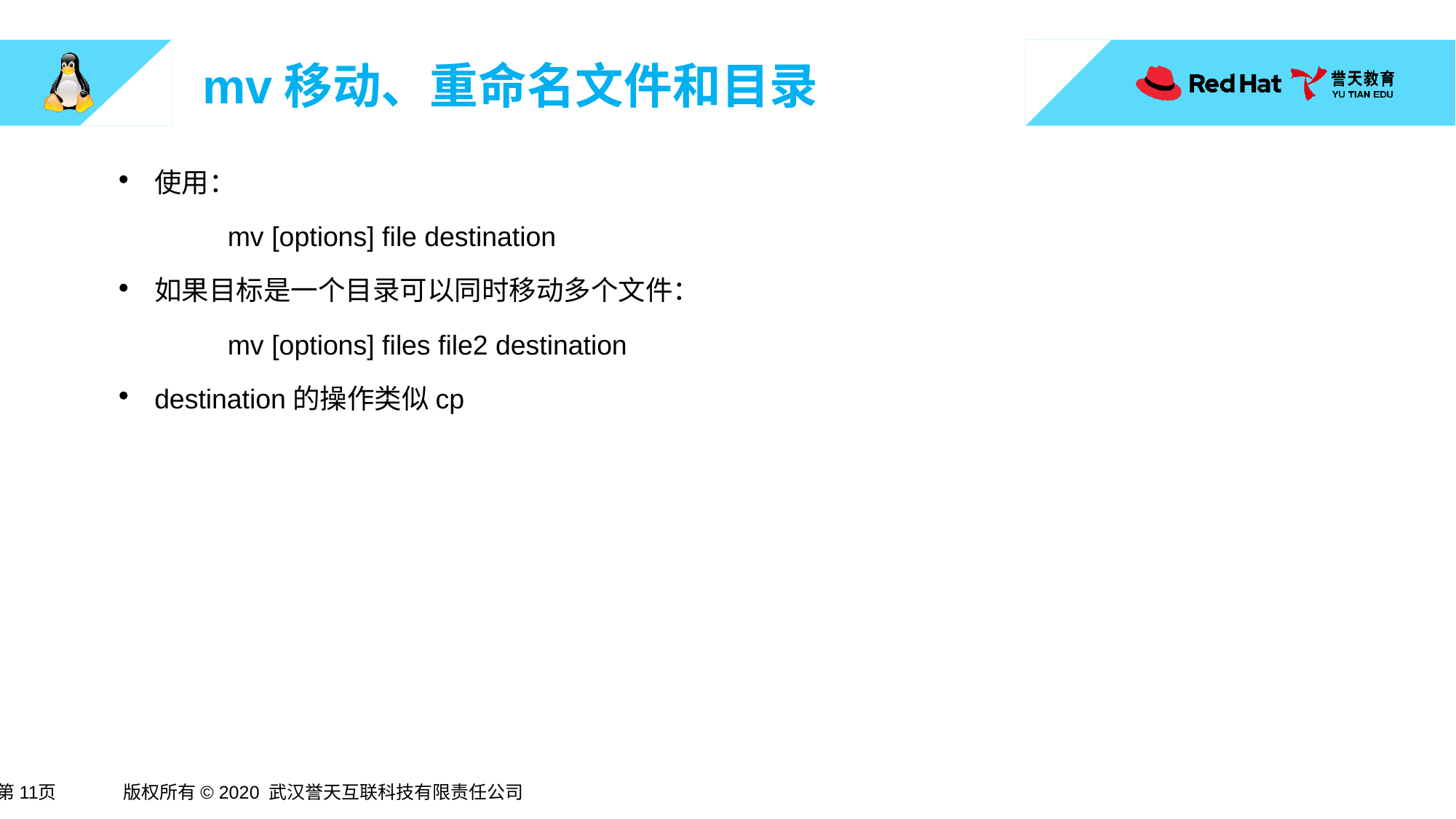

# mv移动、重命名文件和目录
使用：
	mv [options] file destination
如果目标是一个目录可以同时移动多个文件：
	mv [options] files file2 destination
destination的操作类似cp
11